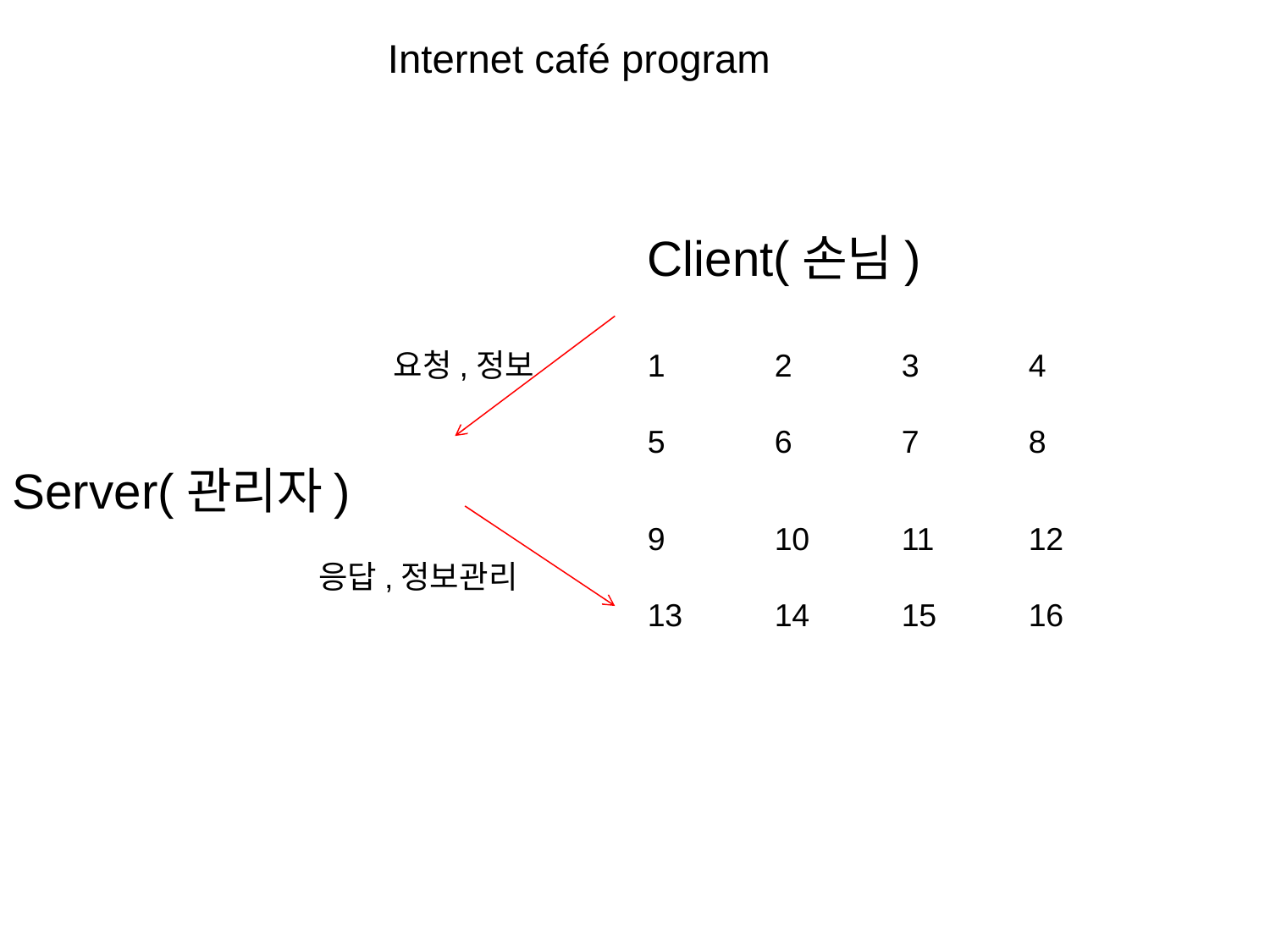

# Internet café program

					Client(손님)
			요청,정보   	1	2	3	4

					5	6	7	8	Server(관리자)
					9	10	11	12
		     응답,정보관리
					13	14	15	16